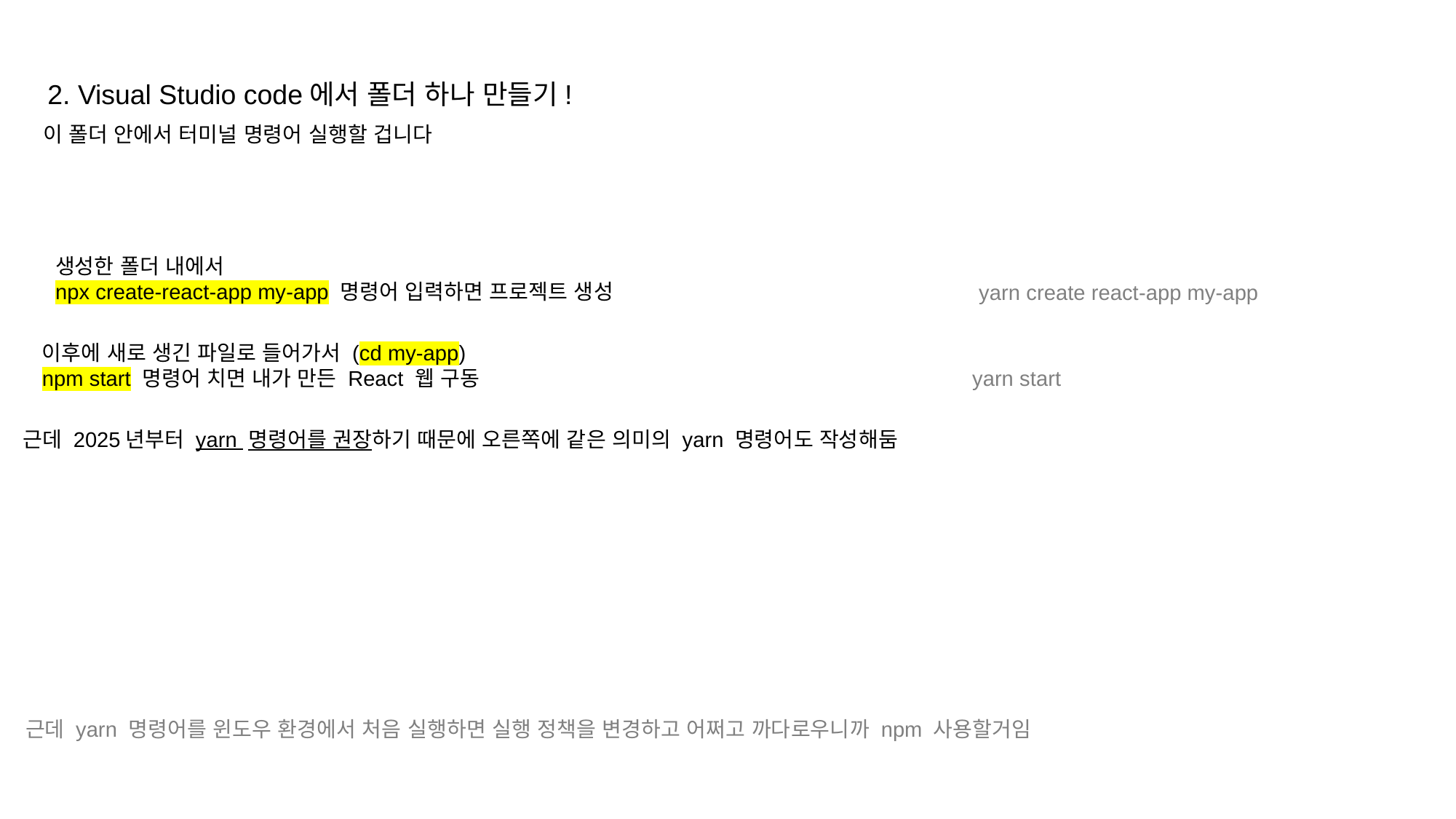

2. Visual Studio code에서 폴더 하나 만들기!
이 폴더 안에서 터미널 명령어 실행할 겁니다
생성한 폴더 내에서
npx create-react-app my-app 명령어 입력하면 프로젝트 생성
yarn create react-app my-app
이후에 새로 생긴 파일로 들어가서 (cd my-app)
npm start 명령어 치면 내가 만든 React 웹 구동
yarn start
근데 2025년부터 yarn 명령어를 권장하기 때문에 오른쪽에 같은 의미의 yarn 명령어도 작성해둠
근데 yarn 명령어를 윈도우 환경에서 처음 실행하면 실행 정책을 변경하고 어쩌고 까다로우니까 npm 사용할거임